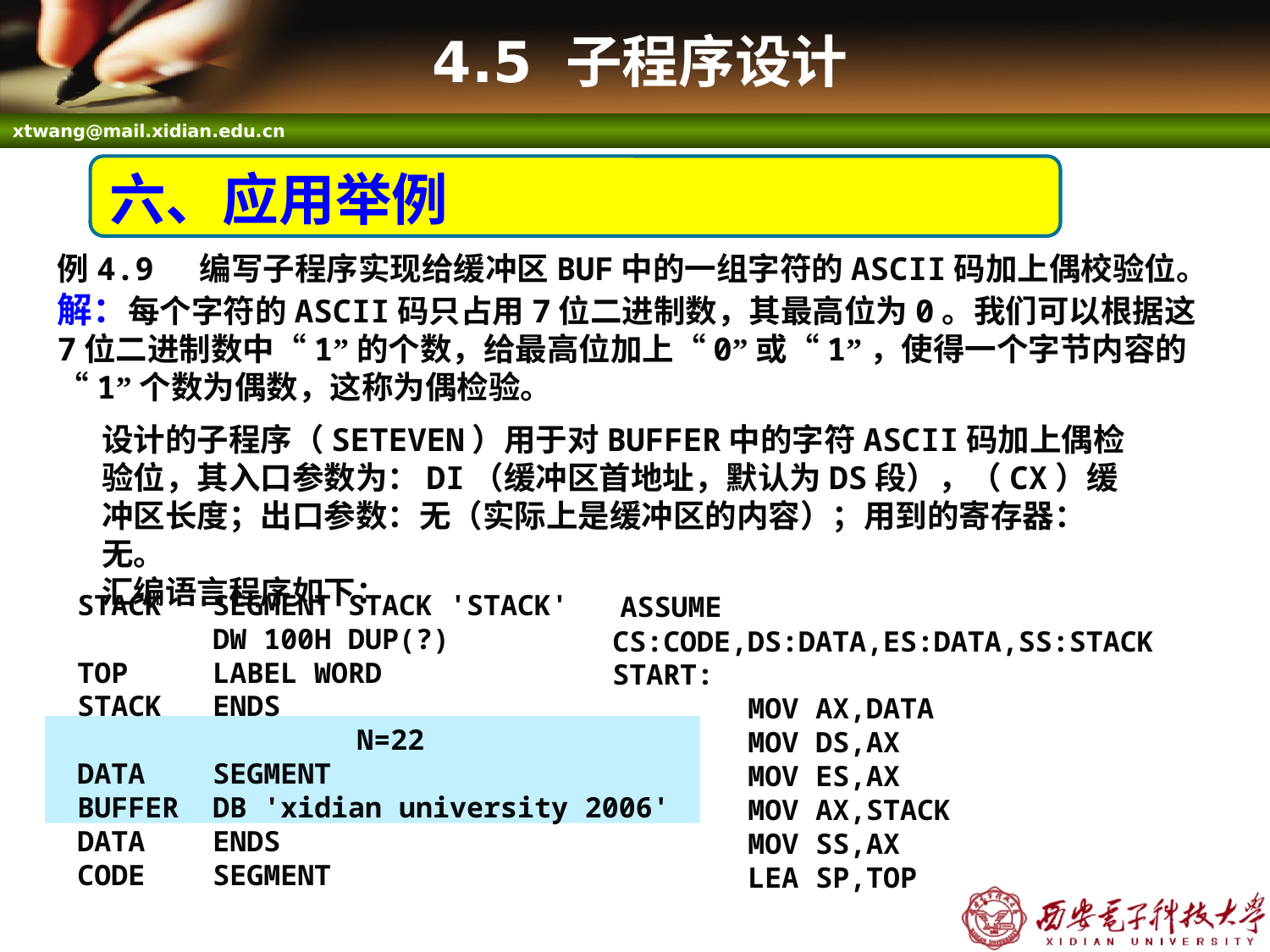

# 4.5 子程序设计

六、应用举例

例4.9  编写子程序实现给缓冲区BUF中的一组字符的ASCII码加上偶校验位。
解：每个字符的ASCII码只占用7位二进制数，其最高位为0。我们可以根据这7位二进制数中“1”的个数，给最高位加上“0”或“1”，使得一个字节内容的“1”个数为偶数，这称为偶检验。
设计的子程序（SETEVEN）用于对BUFFER中的字符ASCII码加上偶检验位，其入口参数为：DI（缓冲区首地址，默认为DS段），（CX）缓冲区长度；出口参数：无（实际上是缓冲区的内容）；用到的寄存器：无。
汇编语言程序如下：
STACK   SEGMENT STACK 'STACK'
        DW 100H DUP(?)
TOP     LABEL WORD
STACK   ENDS
	         N=22
DATA    SEGMENT
BUFFER  DB 'xidian university 2006'
DATA    ENDS
CODE    SEGMENT
 ASSUME CS:CODE,DS:DATA,ES:DATA,SS:STACK
START:
        MOV AX,DATA
        MOV DS,AX
        MOV ES,AX
        MOV AX,STACK
        MOV SS,AX
        LEA SP,TOP